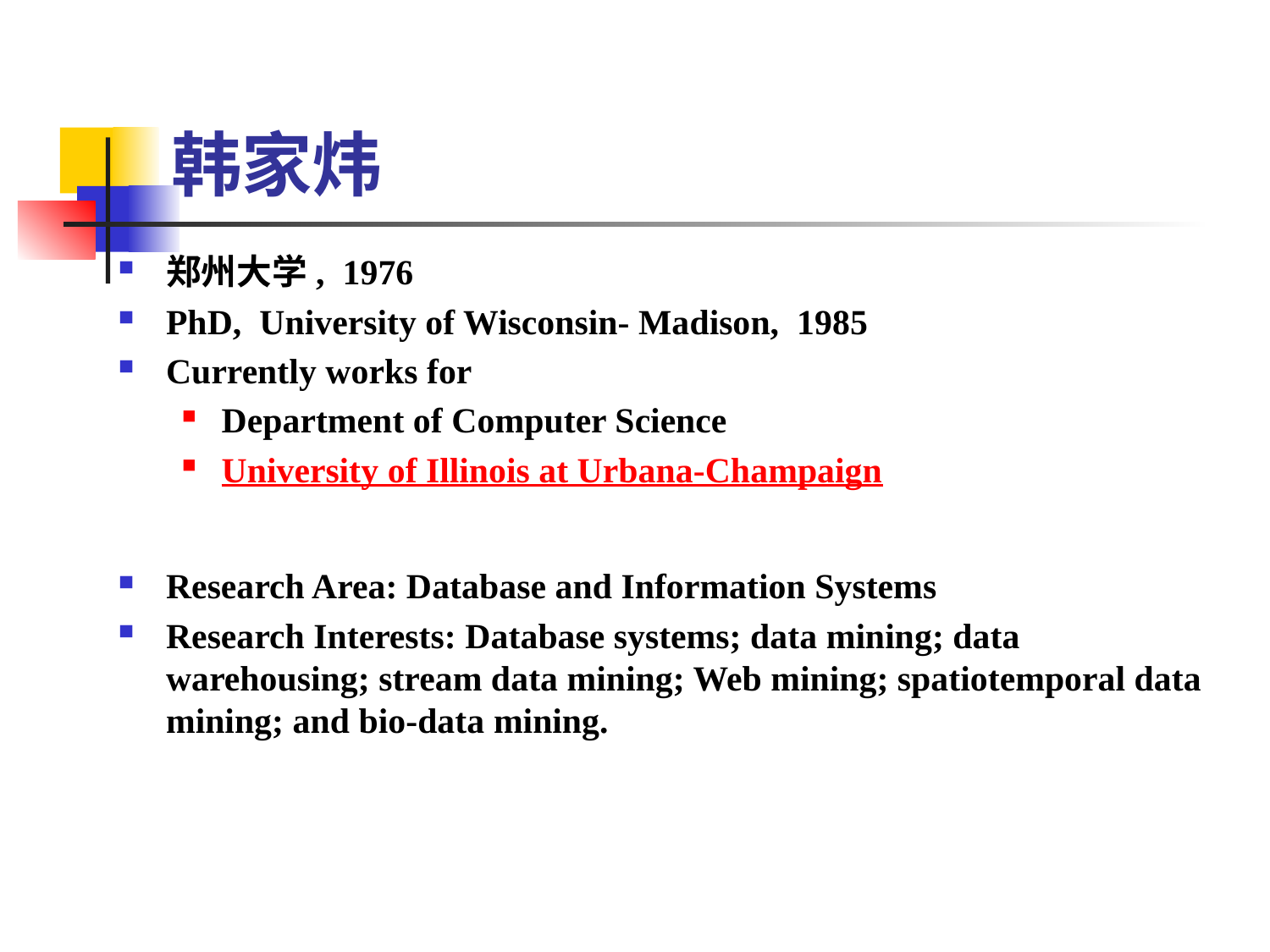

# 韩家炜
郑州大学,  1976
PhD,  University of Wisconsin- Madison,  1985
Currently works for
Department of Computer Science
University of Illinois at Urbana-Champaign

Research Area: Database and Information Systems
Research Interests: Database systems; data mining; data warehousing; stream data mining; Web mining; spatiotemporal data mining; and bio-data mining.